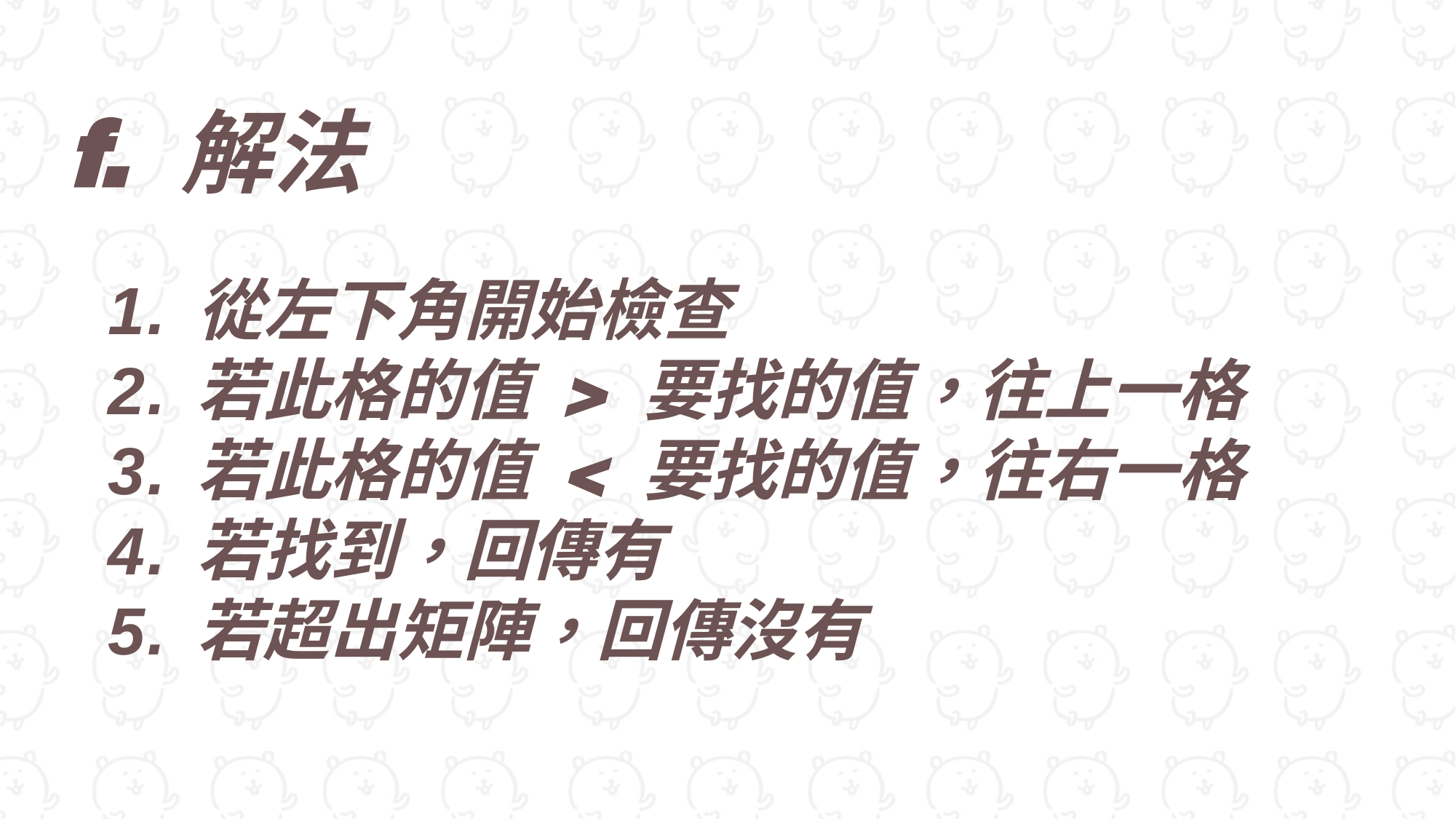

f. 解法
從左下角開始檢查
若此格的值 > 要找的值，往上一格
若此格的值 < 要找的值，往右一格
若找到，回傳有
若超出矩陣，回傳沒有